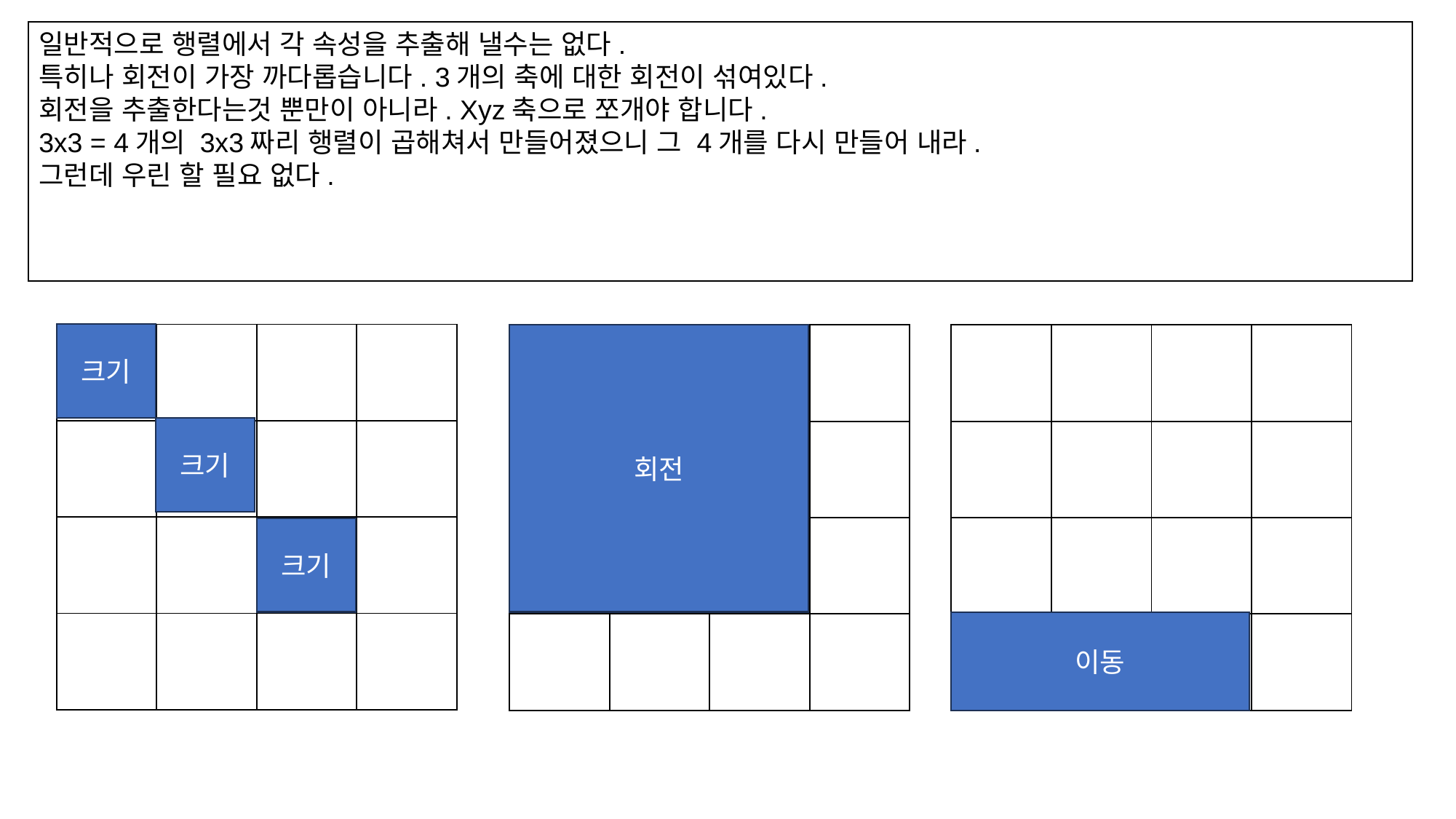

일반적으로 행렬에서 각 속성을 추출해 낼수는 없다.
특히나 회전이 가장 까다롭습니다. 3개의 축에 대한 회전이 섞여있다.
회전을 추출한다는것 뿐만이 아니라. Xyz축으로 쪼개야 합니다.
3x3 = 4개의 3x3짜리 행렬이 곱해쳐서 만들어졌으니 그 4개를 다시 만들어 내라.
그런데 우린 할 필요 없다.
|  |  |  |  |
| --- | --- | --- | --- |
|  |  |  |  |
|  |  |  |  |
|  |  |  |  |
크기
|  |  |  |  |
| --- | --- | --- | --- |
|  |  |  |  |
|  |  |  |  |
|  |  |  |  |
회전
|  |  |  |  |
| --- | --- | --- | --- |
|  |  |  |  |
|  |  |  |  |
|  |  |  |  |
크기
크기
이동